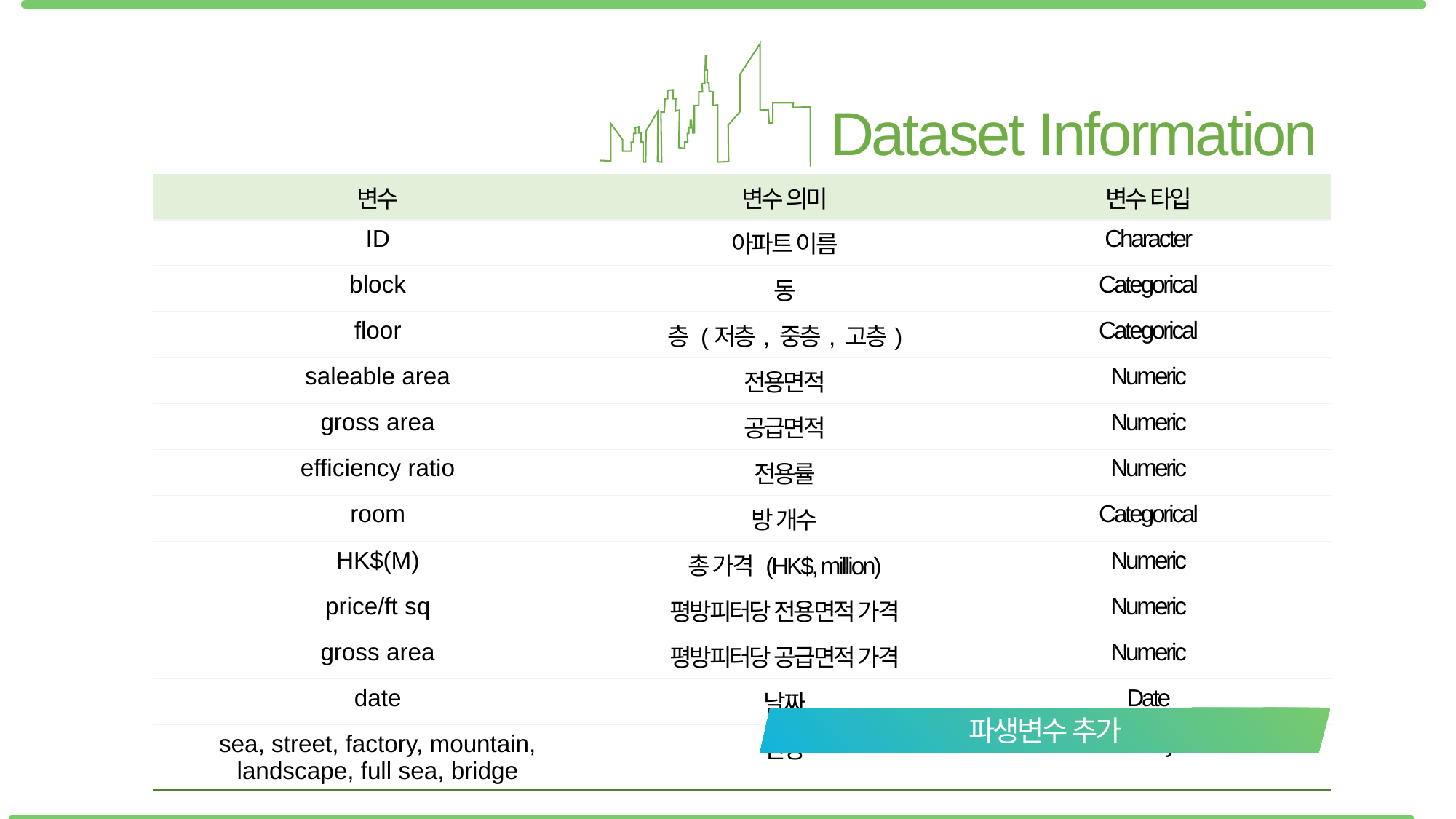

Dataset Information
| 변수 | 변수 의미 | 변수 타입 |
| --- | --- | --- |
| ID | 아파트 이름 | Character |
| block | 동 | Categorical |
| floor | 층 (저층, 중층, 고층) | Categorical |
| saleable area | 전용면적 | Numeric |
| gross area | 공급면적 | Numeric |
| efficiency ratio | 전용률 | Numeric |
| room | 방 개수 | Categorical |
| HK$(M) | 총 가격 (HK$, million) | Numeric |
| price/ft sq | 평방피터당 전용면적 가격 | Numeric |
| gross area | 평방피터당 공급면적 가격 | Numeric |
| date | 날짜 | Date |
| sea, street, factory, mountain, landscape, full sea, bridge | 전망 | Binary |
파생변수 추가